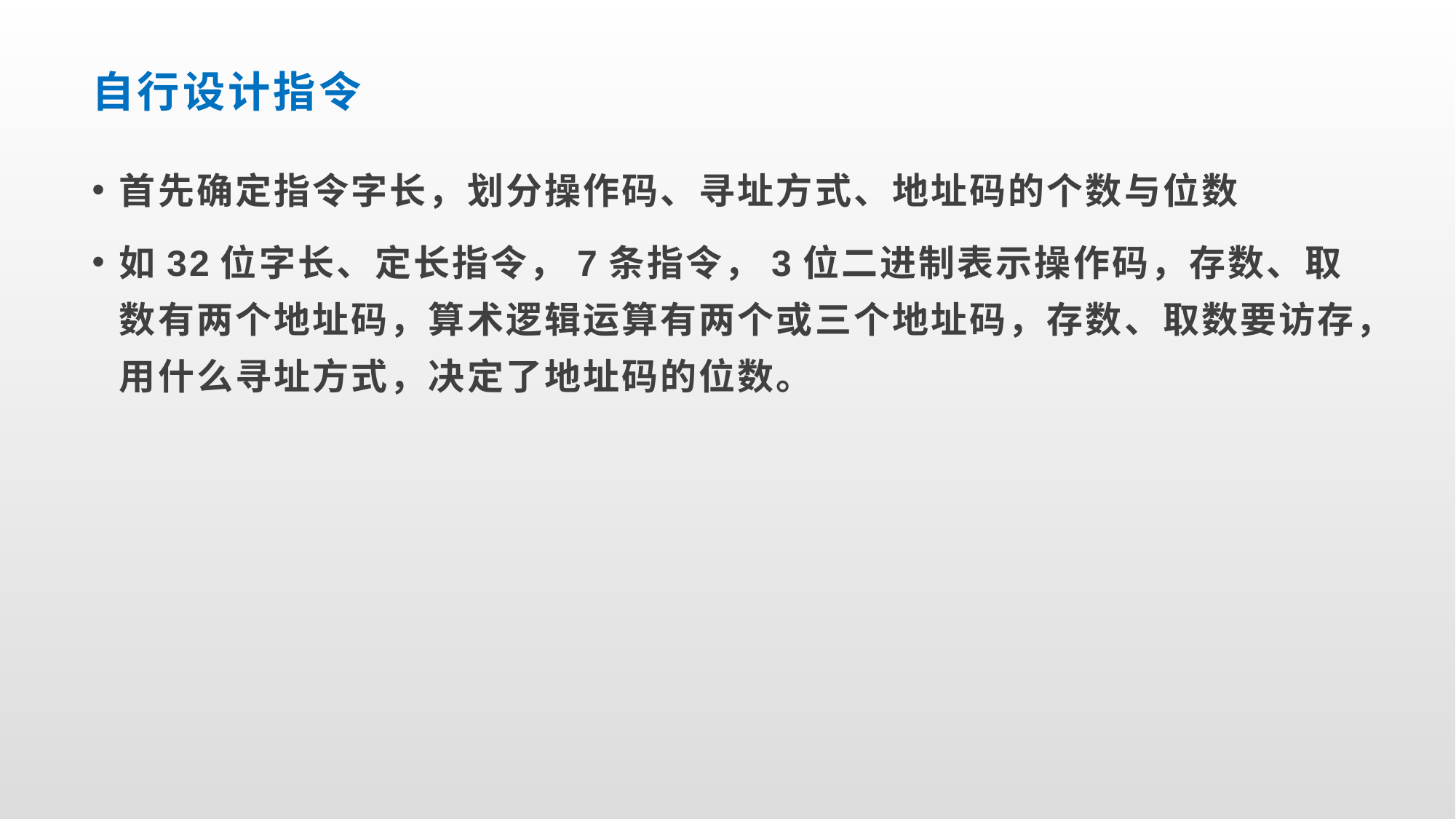

# 自行设计指令
首先确定指令字长，划分操作码、寻址方式、地址码的个数与位数
如32位字长、定长指令，7条指令，3位二进制表示操作码，存数、取数有两个地址码，算术逻辑运算有两个或三个地址码，存数、取数要访存，用什么寻址方式，决定了地址码的位数。